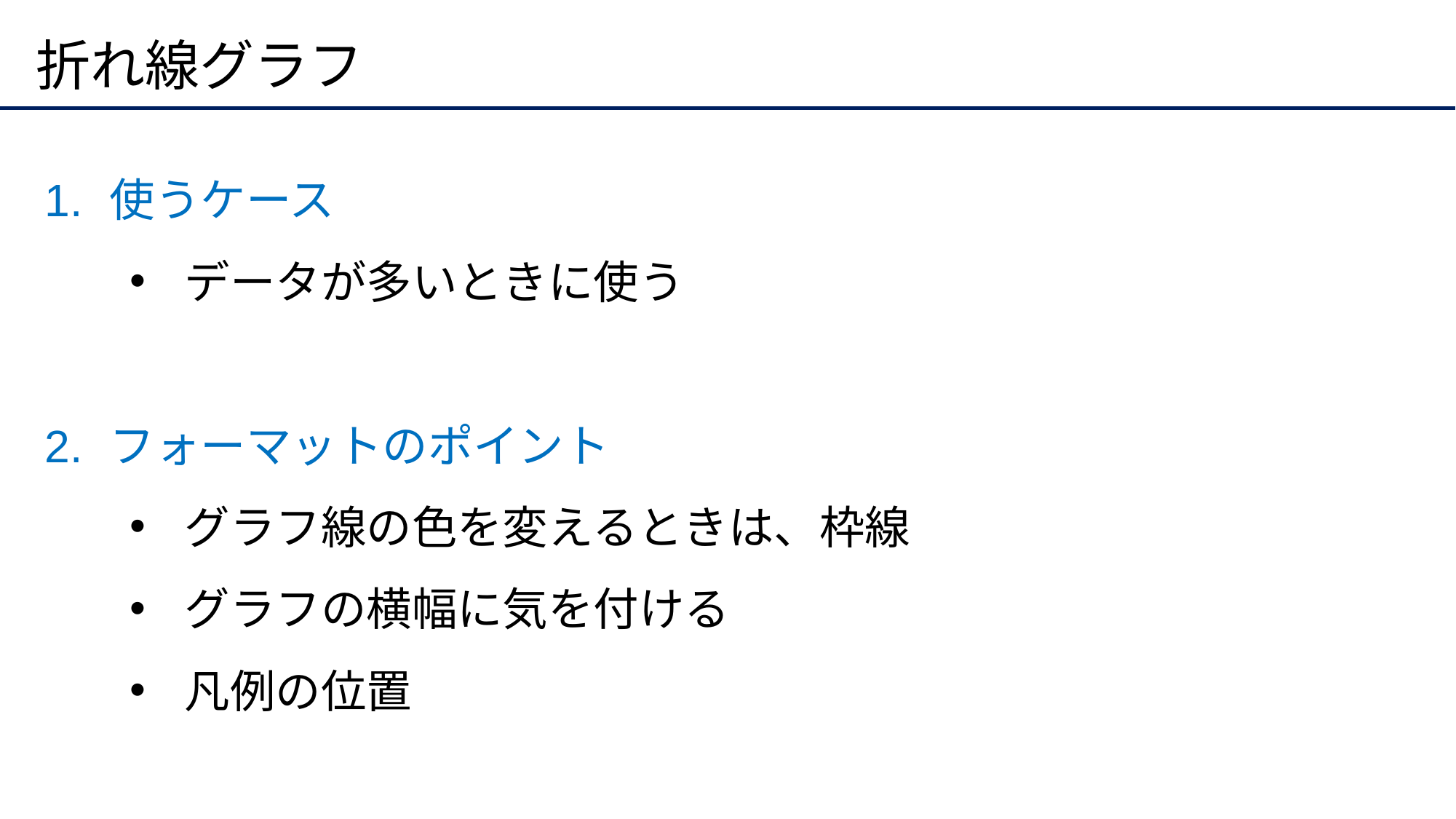

# 折れ線グラフ
使うケース
データが多いときに使う

フォーマットのポイント
グラフ線の色を変えるときは、枠線
グラフの横幅に気を付ける
凡例の位置